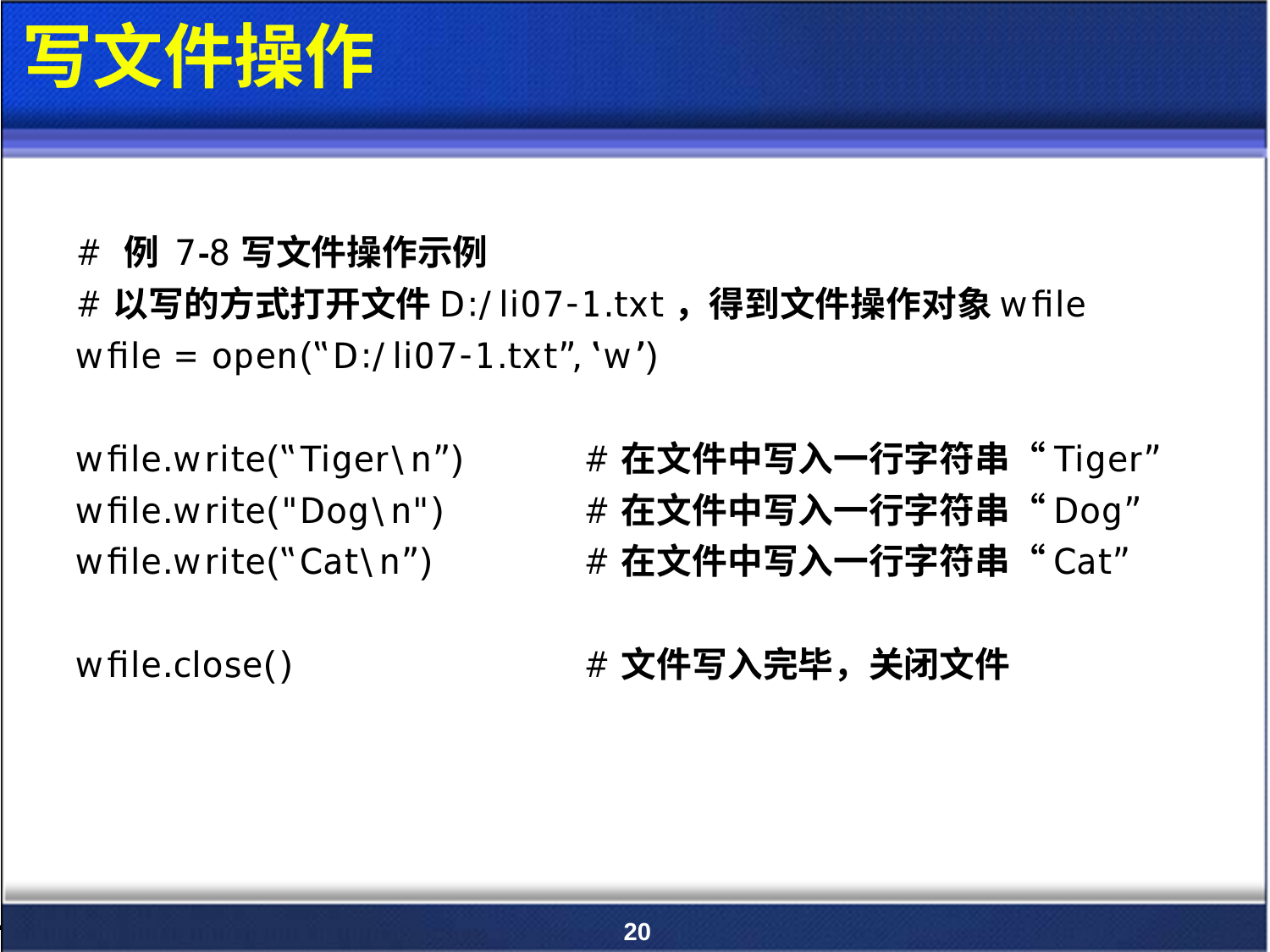

# 写文件操作
# 例 7‑8写文件操作示例
#以写的方式打开文件D:/li07-1.txt，得到文件操作对象wfile
wfile = open(“D:/li07-1.txt”, ‘w’)

wfile.write(“Tiger\n”) 	#在文件中写入一行字符串“Tiger”
wfile.write("Dog\n") 	#在文件中写入一行字符串“Dog”
wfile.write(“Cat\n”)		#在文件中写入一行字符串“Cat”

wfile.close() 			#文件写入完毕，关闭文件

20